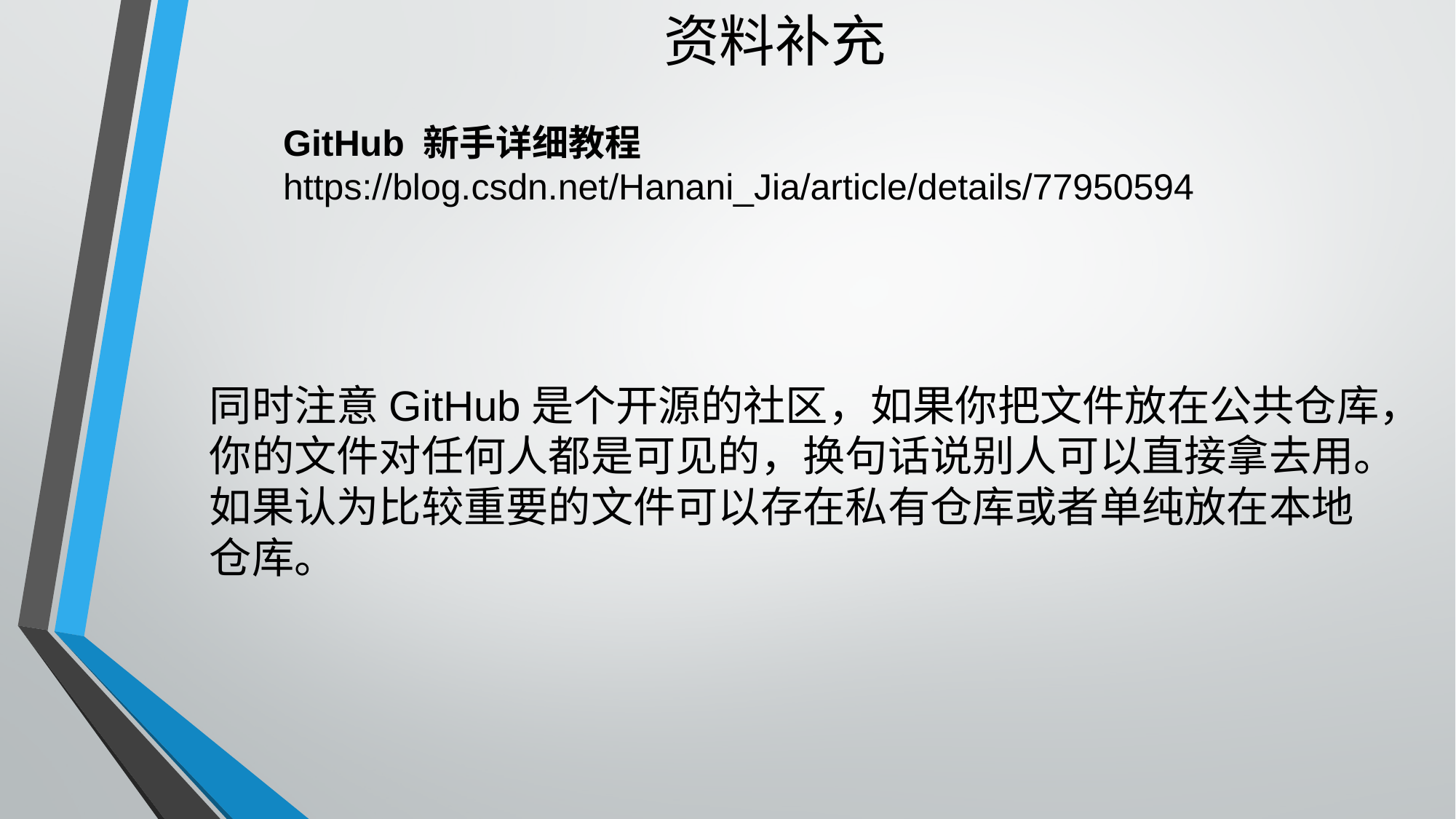

# 资料补充
GitHub 新手详细教程
https://blog.csdn.net/Hanani_Jia/article/details/77950594

同时注意GitHub是个开源的社区，如果你把文件放在公共仓库，
你的文件对任何人都是可见的，换句话说别人可以直接拿去用。
如果认为比较重要的文件可以存在私有仓库或者单纯放在本地
仓库。